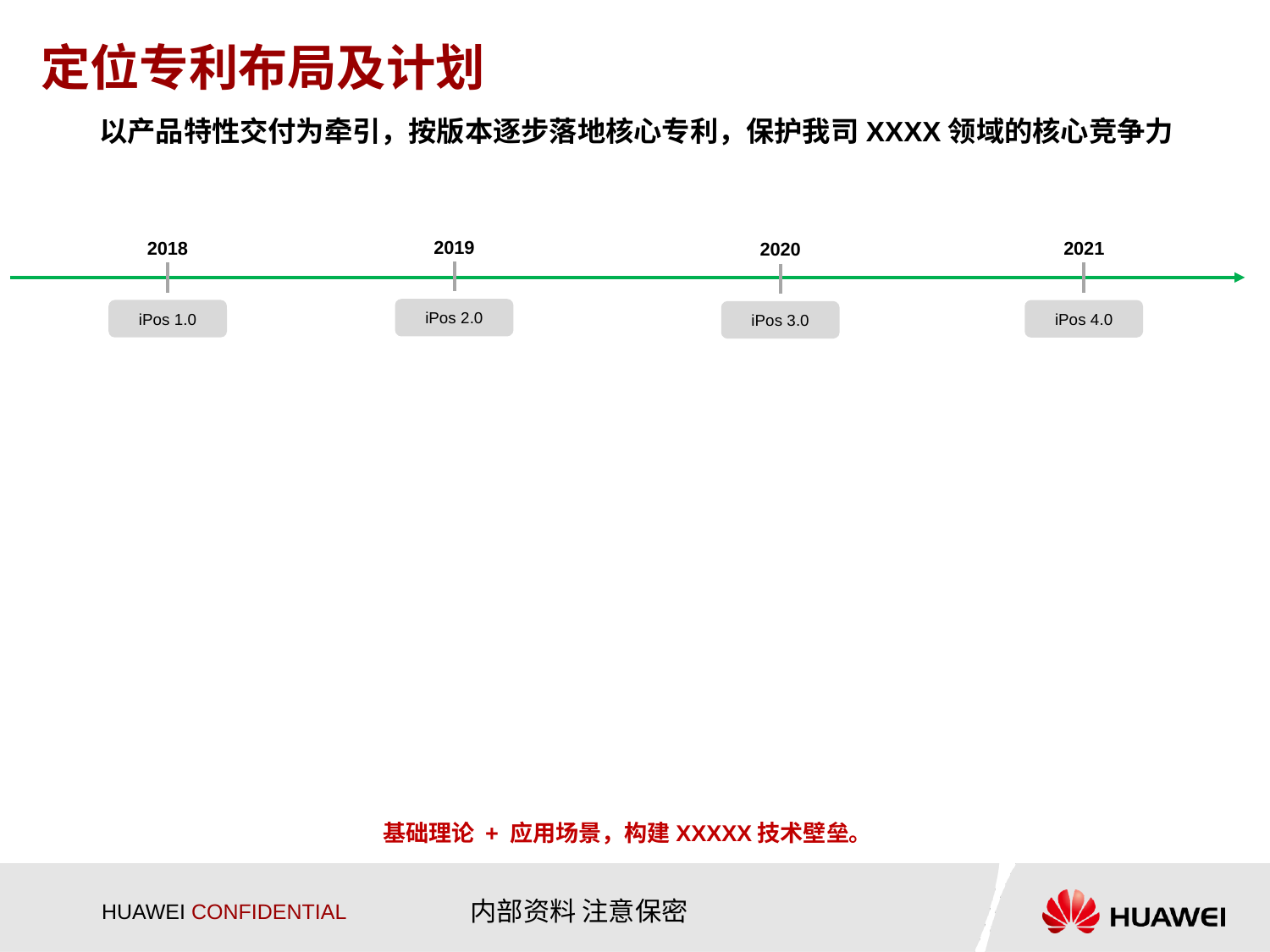

# 定位专利布局及计划
以产品特性交付为牵引，按版本逐步落地核心专利，保护我司XXXX领域的核心竞争力
2019
2018
2021
2020
iPos 2.0
iPos 1.0
iPos 4.0
iPos 3.0
基础理论 + 应用场景，构建XXXXX技术壁垒。